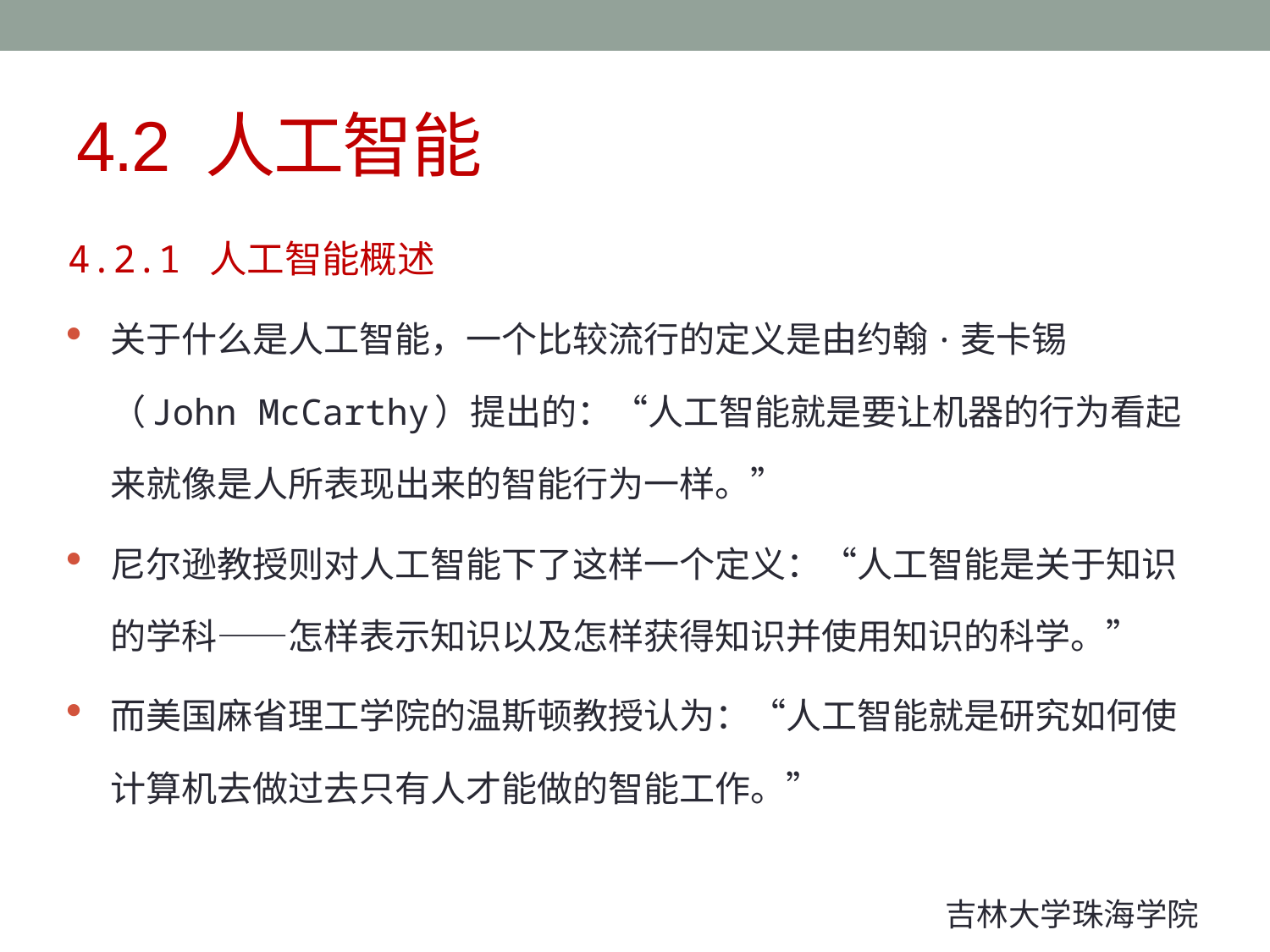

# 4.2 人工智能
4.2.1 人工智能概述
关于什么是人工智能，一个比较流行的定义是由约翰·麦卡锡（John McCarthy）提出的：“人工智能就是要让机器的行为看起来就像是人所表现出来的智能行为一样。”
尼尔逊教授则对人工智能下了这样一个定义：“人工智能是关于知识的学科――怎样表示知识以及怎样获得知识并使用知识的科学。”
而美国麻省理工学院的温斯顿教授认为：“人工智能就是研究如何使计算机去做过去只有人才能做的智能工作。”